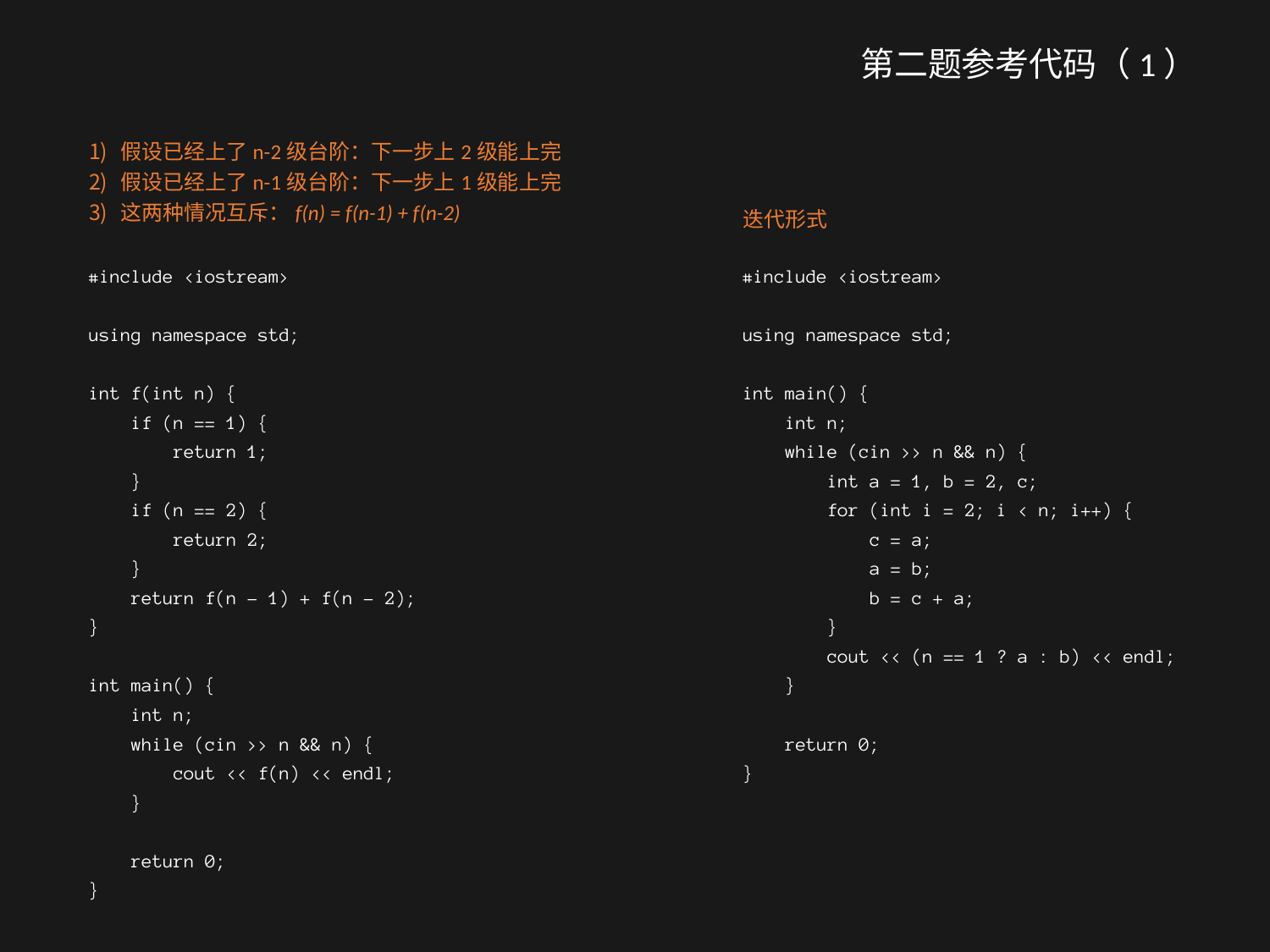

第二题参考代码（1）
假设已经上了n-2级台阶：下一步上2级能上完
假设已经上了n-1级台阶：下一步上1级能上完
这两种情况互斥：f(n) = f(n-1) + f(n-2)
迭代形式
#include <iostream>

using namespace std;

int f(int n) {
    if (n == 1) {
        return 1;
    }
    if (n == 2) {
        return 2;
    }
    return f(n - 1) + f(n - 2);
}

int main() {
    int n;
    while (cin >> n && n) {
        cout << f(n) << endl;
    }

    return 0;
}
#include <iostream>

using namespace std;

int main() {
    int n;
    while (cin >> n && n) {
        int a = 1, b = 2, c;
        for (int i = 2; i < n; i++) {
            c = a;
            a = b;
            b = c + a;
        }
        cout << (n == 1 ? a : b) << endl;
    }

    return 0;
}